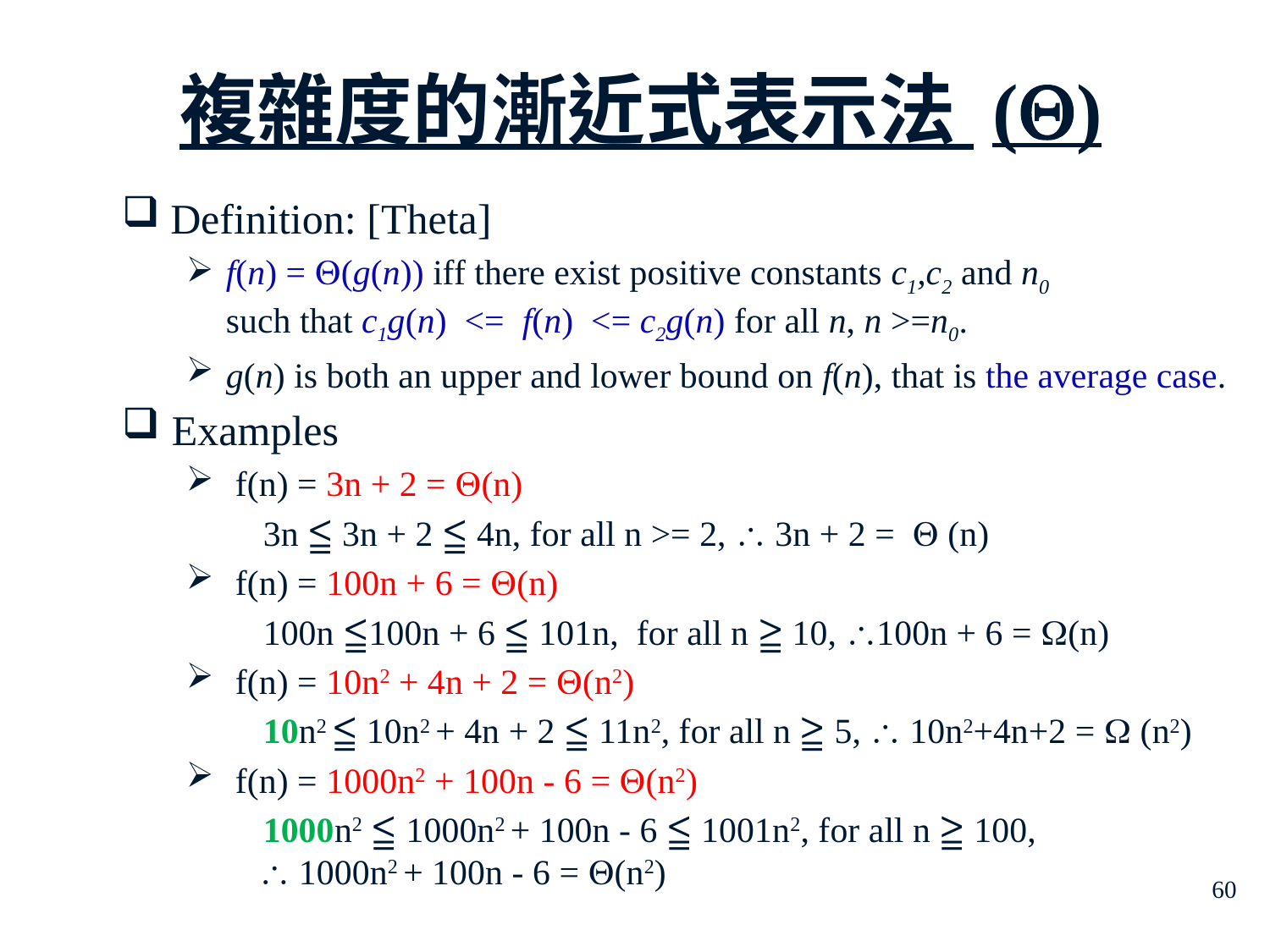

複雜度的漸近式表示法 (Θ)
Definition: [Theta]
f(n) = Θ(g(n)) iff there exist positive constants c1,c2 and n0
such that c1g(n)  <=  f(n)  <= c2g(n) for all n, n >=n0.
g(n) is both an upper and lower bound on f(n), that is the average case.
Examples
f(n) = 3n + 2 = Θ(n)
        3n ≦ 3n + 2 ≦ 4n, for all n >= 2, ∴ 3n + 2 =  Θ (n)
f(n) = 100n + 6 = Θ(n)
        100n ≦100n + 6 ≦ 101n,  for all n ≧ 10, ∴100n + 6 = Ω(n)
f(n) = 10n2 + 4n + 2 = Θ(n2)
        10n2 ≦ 10n2 + 4n + 2 ≦ 11n2, for all n ≧ 5, ∴ 10n2+4n+2 = Ω (n2)
f(n) = 1000n2 + 100n - 6 = Θ(n2)
        1000n2 ≦ 1000n2 + 100n - 6 ≦ 1001n2, for all n ≧ 100,
    ∴ 1000n2 + 100n - 6 = Θ(n2)

60